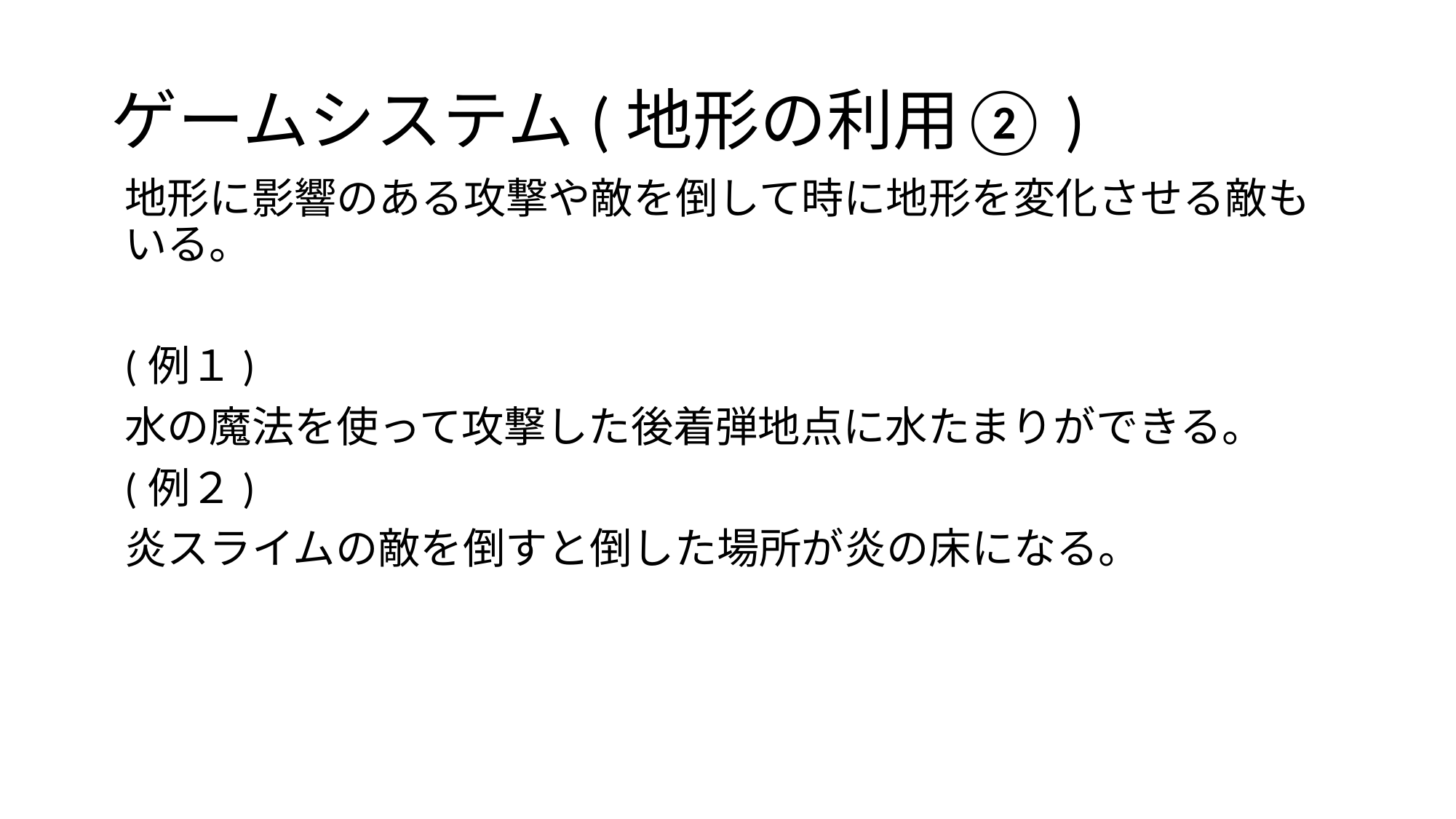

# ゲームシステム(地形の利用②)
地形に影響のある攻撃や敵を倒して時に地形を変化させる敵もいる。

(例１)
水の魔法を使って攻撃した後着弾地点に水たまりができる。
(例２)
炎スライムの敵を倒すと倒した場所が炎の床になる。